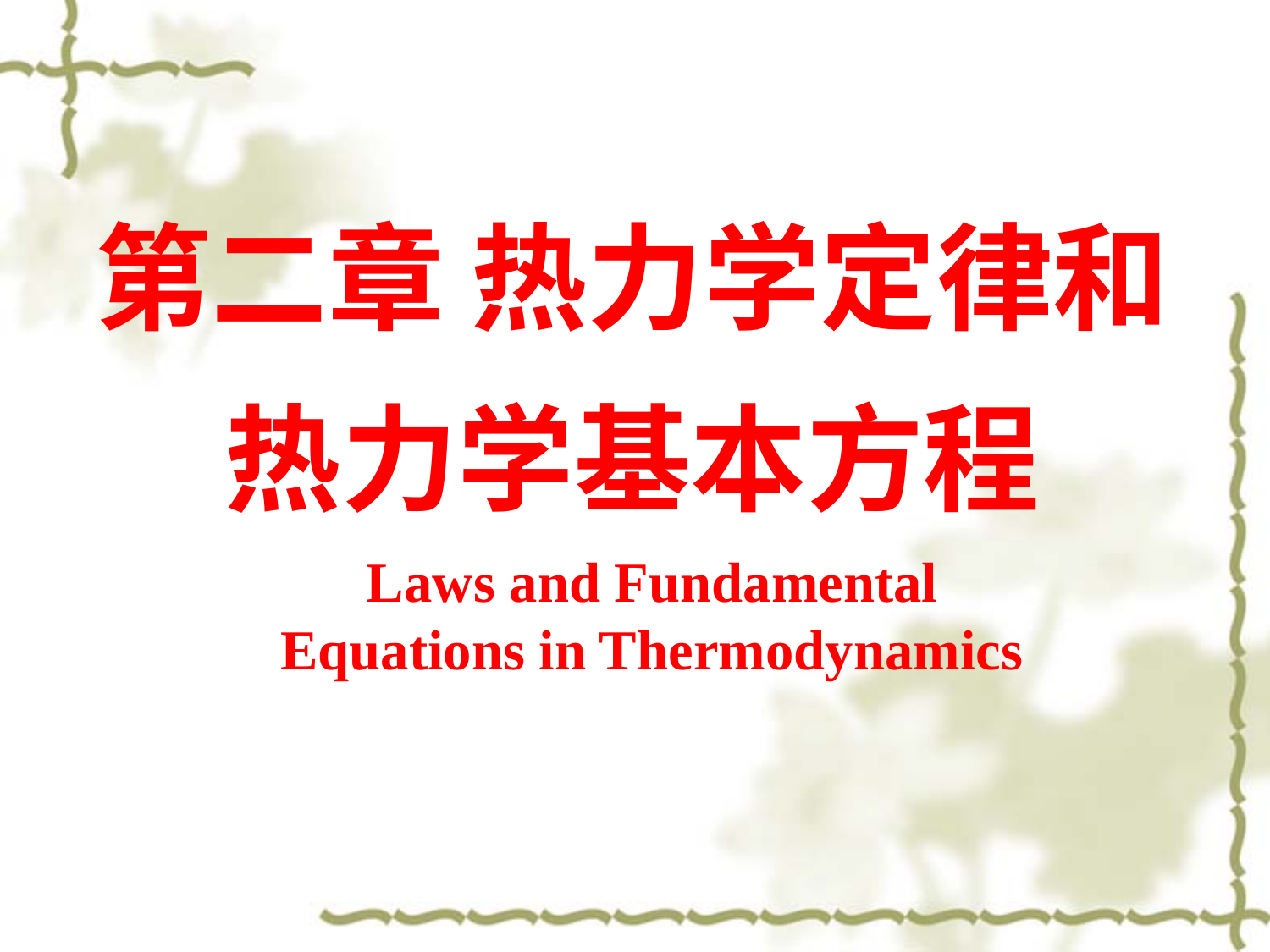

第二章 热力学定律和热力学基本方程
Laws and Fundamental Equations in Thermodynamics